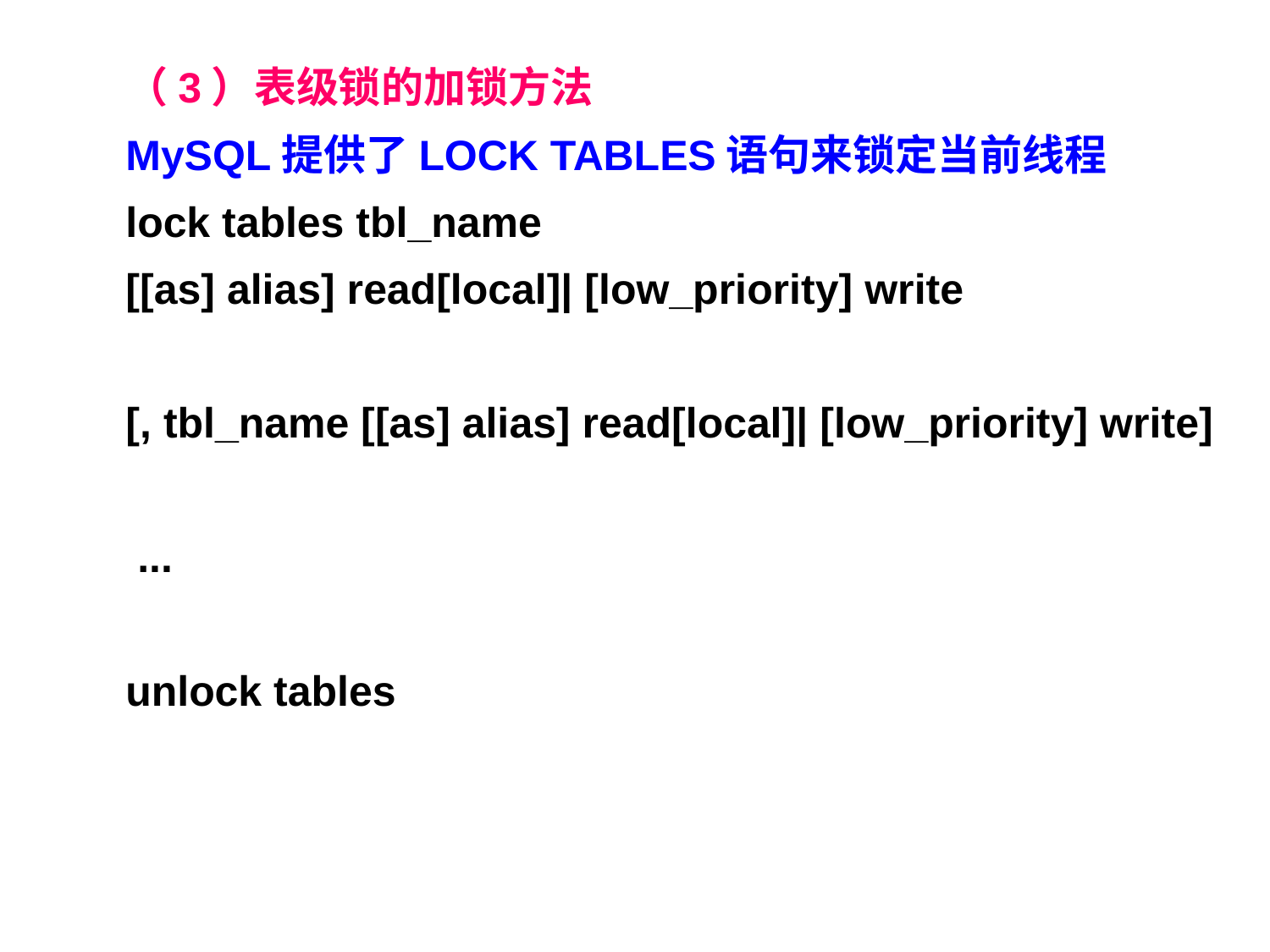

（3）表级锁的加锁方法
MySQL提供了LOCK TABLES语句来锁定当前线程
lock tables tbl_name
[[as] alias] read[local]| [low_priority] write
[, tbl_name [[as] alias] read[local]| [low_priority] write]
 ...
unlock tables